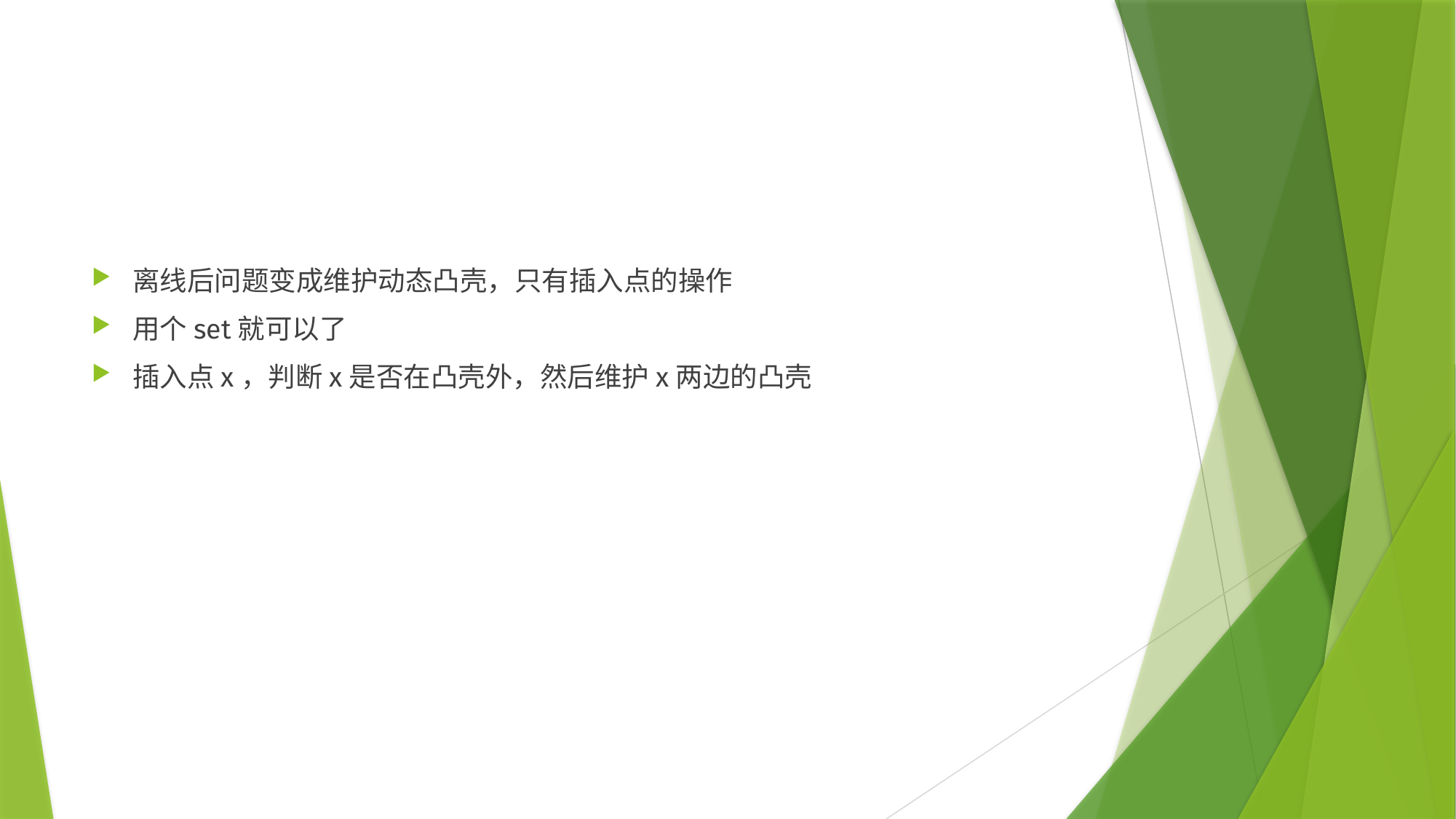

#
离线后问题变成维护动态凸壳，只有插入点的操作
用个set就可以了
插入点x，判断x是否在凸壳外，然后维护x两边的凸壳